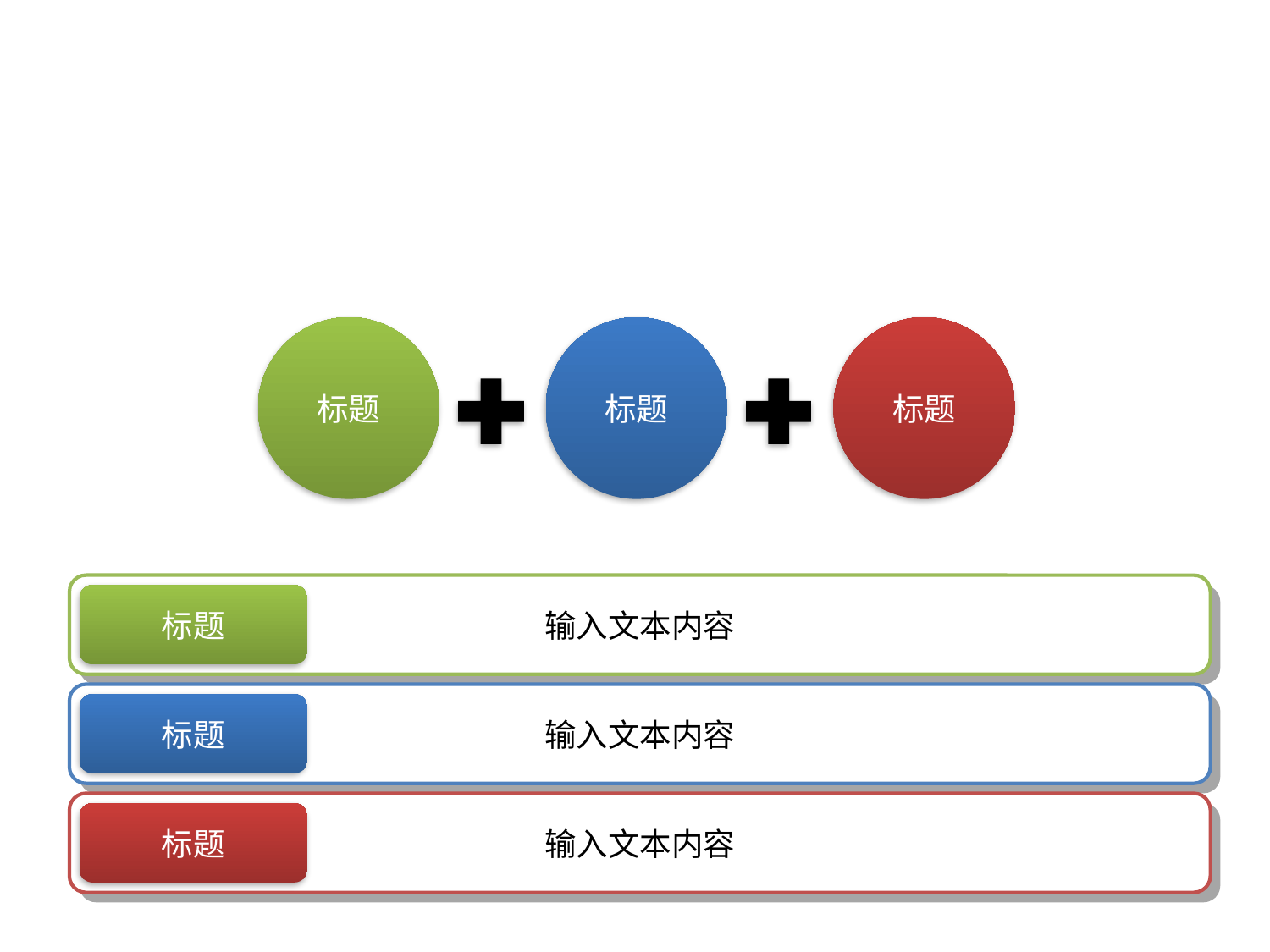

标题
标题
标题

输入文本内容

标题
输入文本内容

标题
输入文本内容

标题